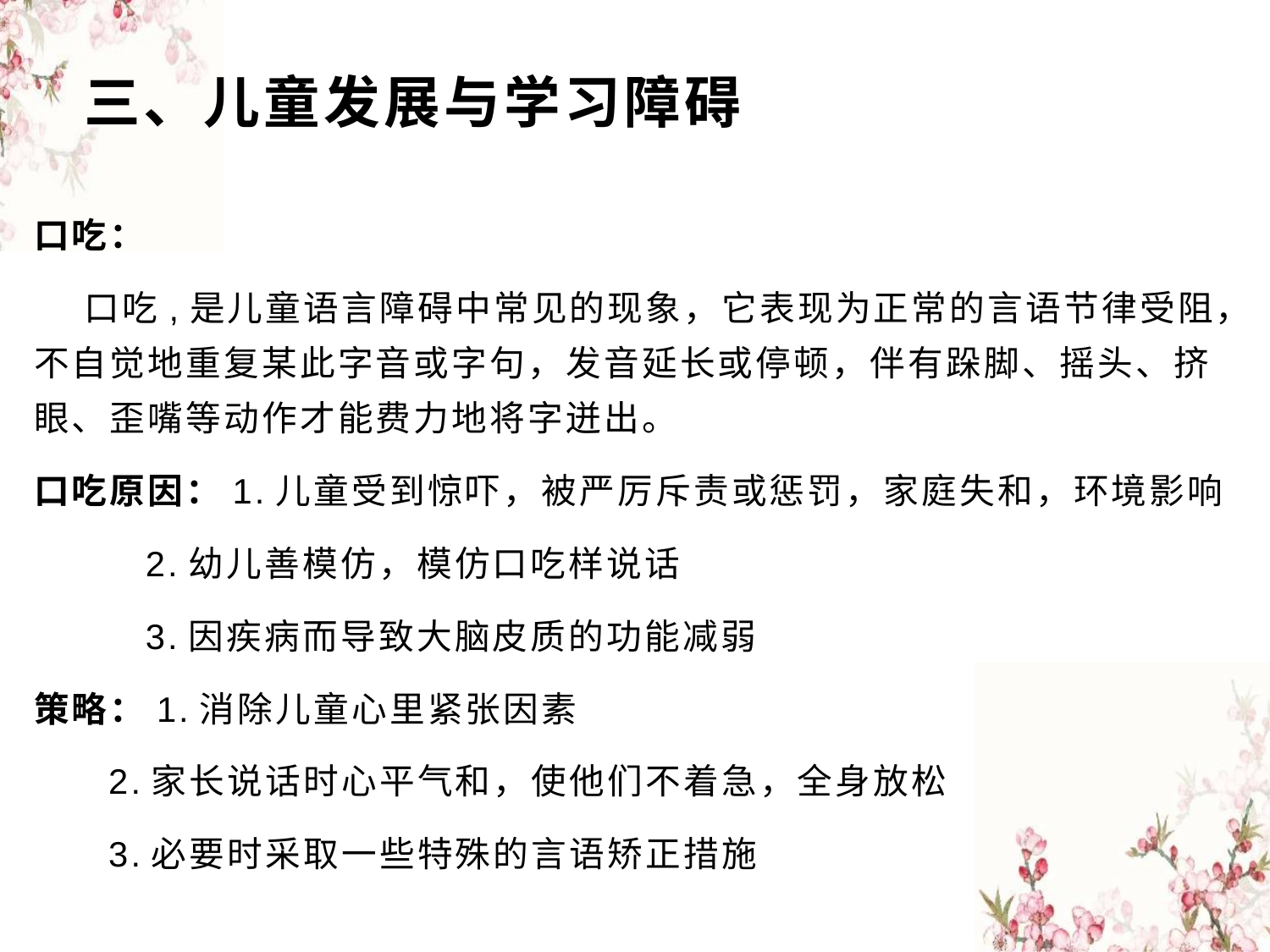

# 三、儿童发展与学习障碍
口吃：
    口吃,是儿童语言障碍中常见的现象，它表现为正常的言语节律受阻，不自觉地重复某此字音或字句，发音延长或停顿，伴有跺脚、摇头、挤眼、歪嘴等动作才能费力地将字迸出。
口吃原因：1.儿童受到惊吓，被严厉斥责或惩罚，家庭失和，环境影响
         2.幼儿善模仿，模仿口吃样说话
         3.因疾病而导致大脑皮质的功能减弱
策略：1.消除儿童心里紧张因素
      2.家长说话时心平气和，使他们不着急，全身放松
      3.必要时采取一些特殊的言语矫正措施